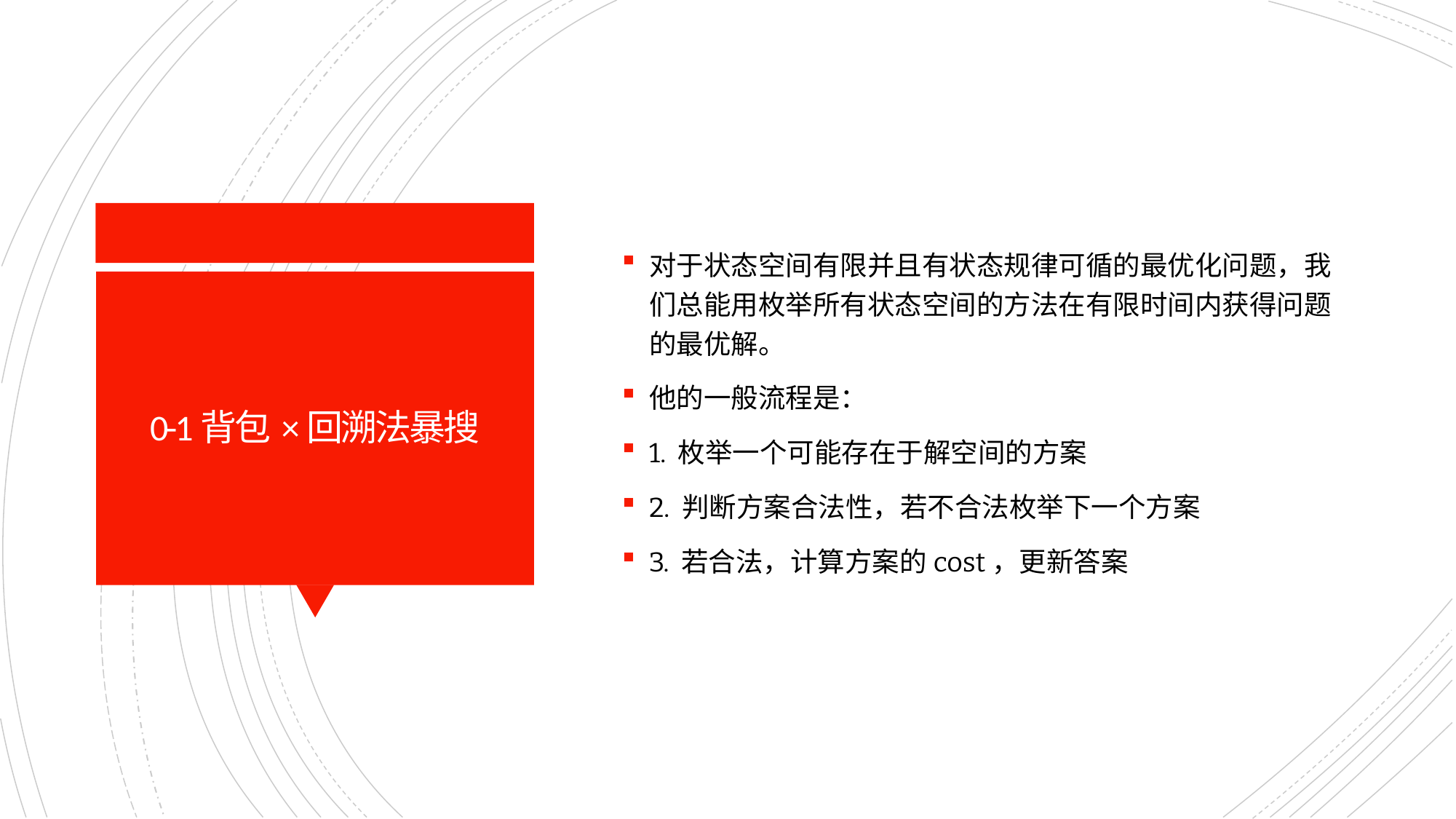

对于状态空间有限并且有状态规律可循的最优化问题，我们总能用枚举所有状态空间的方法在有限时间内获得问题的最优解。
他的一般流程是：
1. 枚举一个可能存在于解空间的方案
2. 判断方案合法性，若不合法枚举下一个方案
3. 若合法，计算方案的cost，更新答案
# 0-1背包×回溯法暴搜